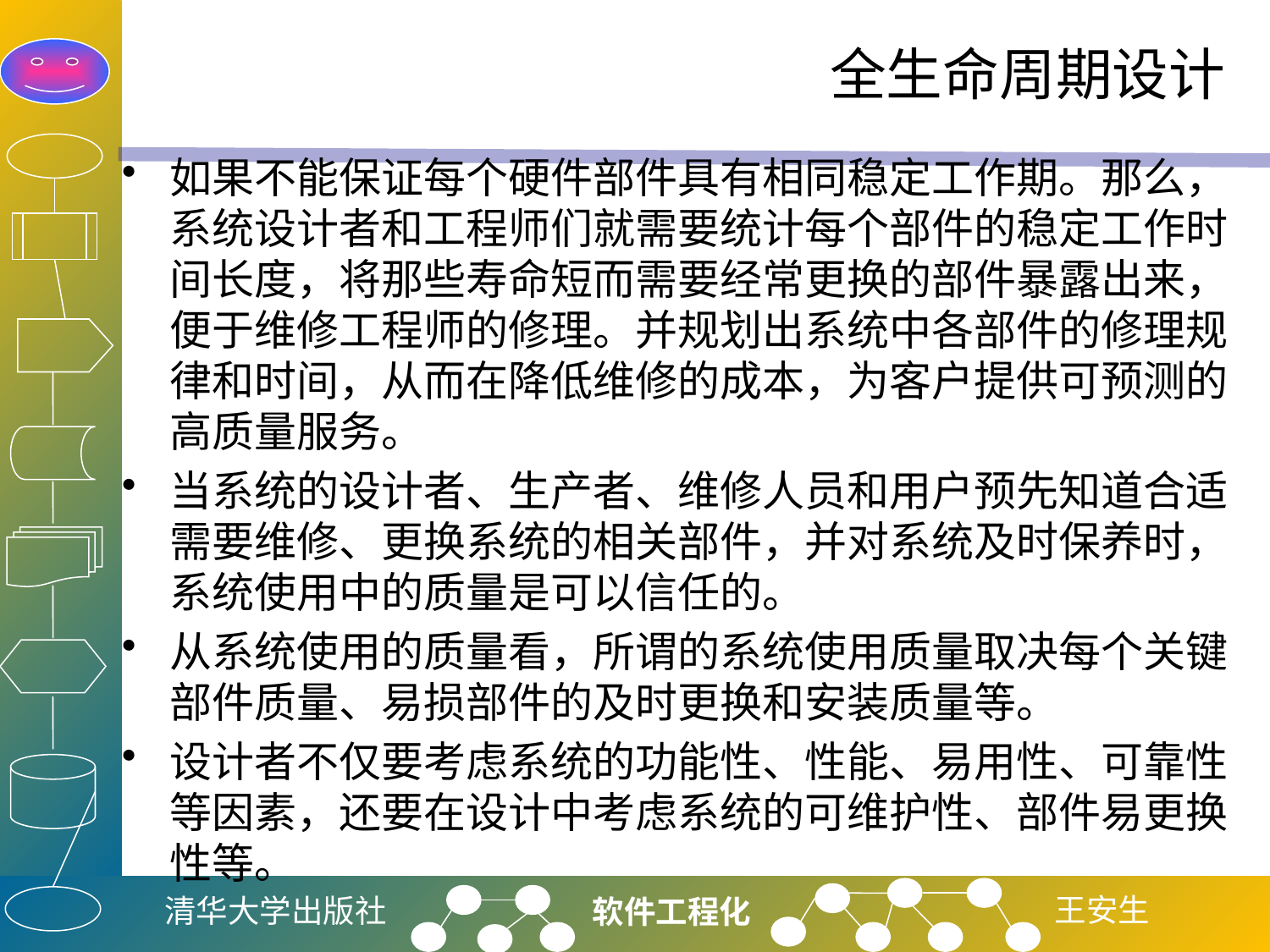

# 全生命周期设计
如果不能保证每个硬件部件具有相同稳定工作期。那么，系统设计者和工程师们就需要统计每个部件的稳定工作时间长度，将那些寿命短而需要经常更换的部件暴露出来，便于维修工程师的修理。并规划出系统中各部件的修理规律和时间，从而在降低维修的成本，为客户提供可预测的高质量服务。
当系统的设计者、生产者、维修人员和用户预先知道合适需要维修、更换系统的相关部件，并对系统及时保养时，系统使用中的质量是可以信任的。
从系统使用的质量看，所谓的系统使用质量取决每个关键部件质量、易损部件的及时更换和安装质量等。
设计者不仅要考虑系统的功能性、性能、易用性、可靠性等因素，还要在设计中考虑系统的可维护性、部件易更换性等。